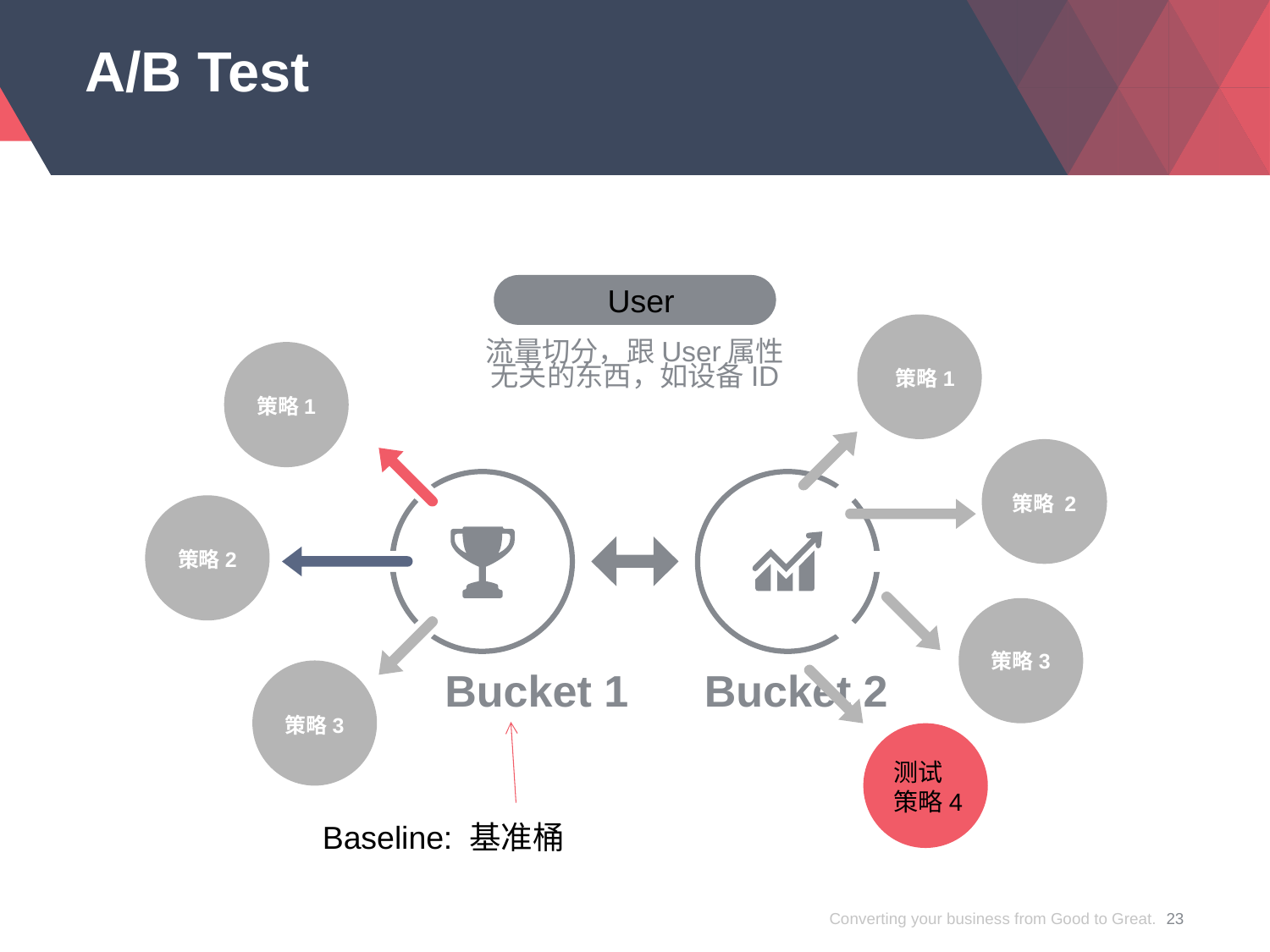

# A/B Test

User

策略1

策略1
流量切分，跟User属性无关的东西，如设备ID

策略 2

策略2

策

t

策略3

策略3
Bucket 1
Bucket 2

测试策略4
Baseline: 基准桶
Converting your business from Good to Great.
23